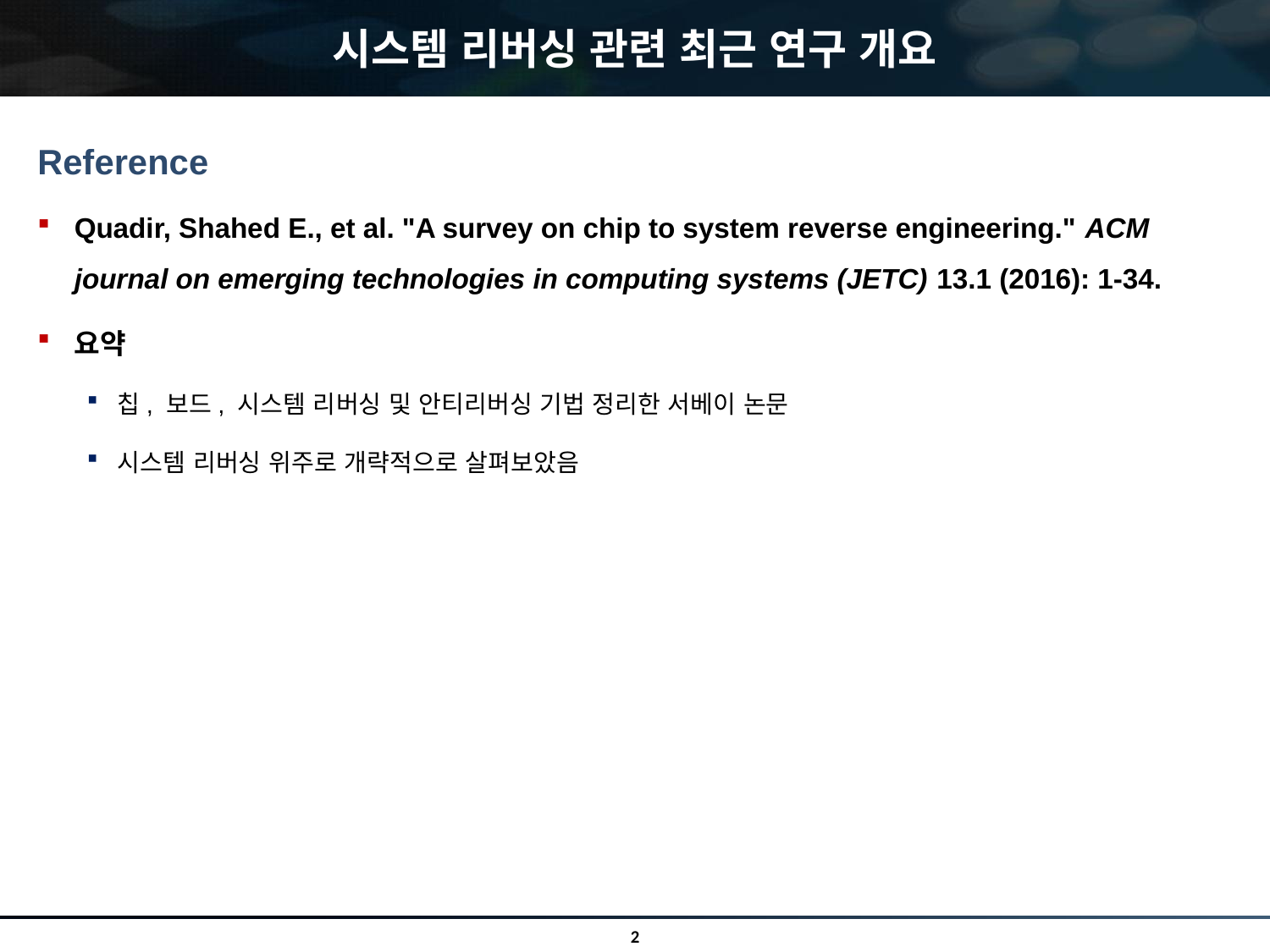

# 시스템 리버싱 관련 최근 연구 개요
Reference
Quadir, Shahed E., et al. "A survey on chip to system reverse engineering." ACM journal on emerging technologies in computing systems (JETC) 13.1 (2016): 1-34.
요약
칩, 보드, 시스템 리버싱 및 안티리버싱 기법 정리한 서베이 논문
시스템 리버싱 위주로 개략적으로 살펴보았음